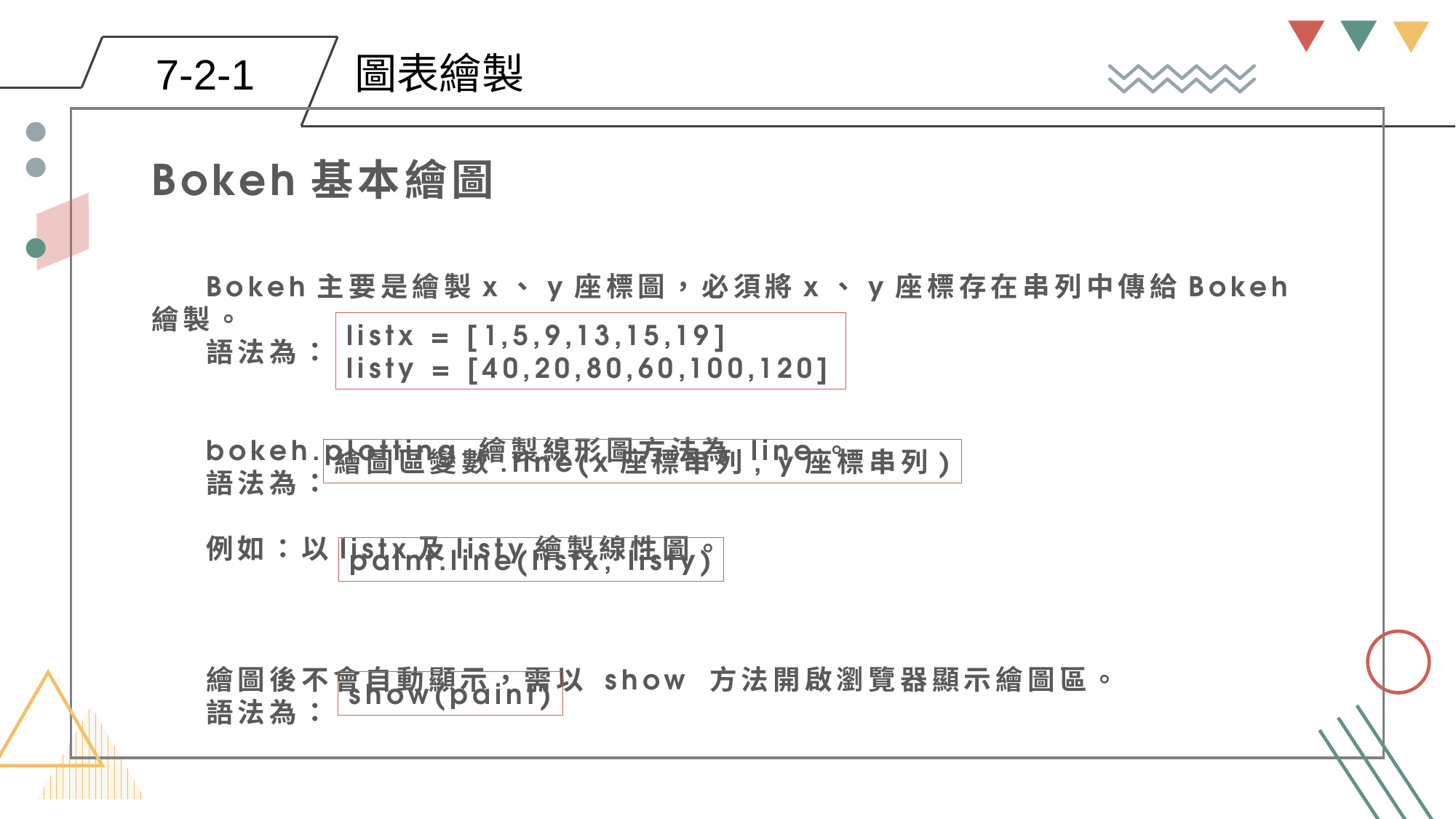

圖表繪製
7-2-1

Bokeh基本繪圖

Bokeh主要是繪製x、y座標圖，必須將x、y座標存在串列中傳給Bokeh繪製。
語法為：

bokeh.plotting 繪製線形圖方法為 line。
語法為：

例如：以listx及listy繪製線性圖。

繪圖後不會自動顯示，需以 show 方法開啟瀏覽器顯示繪圖區。
語法為：

listx = [1,5,9,13,15,19]
listy = [40,20,80,60,100,120]
繪圖區變數.line(x座標串列, y座標串列)
paint.line(listx, listy)
show(paint)